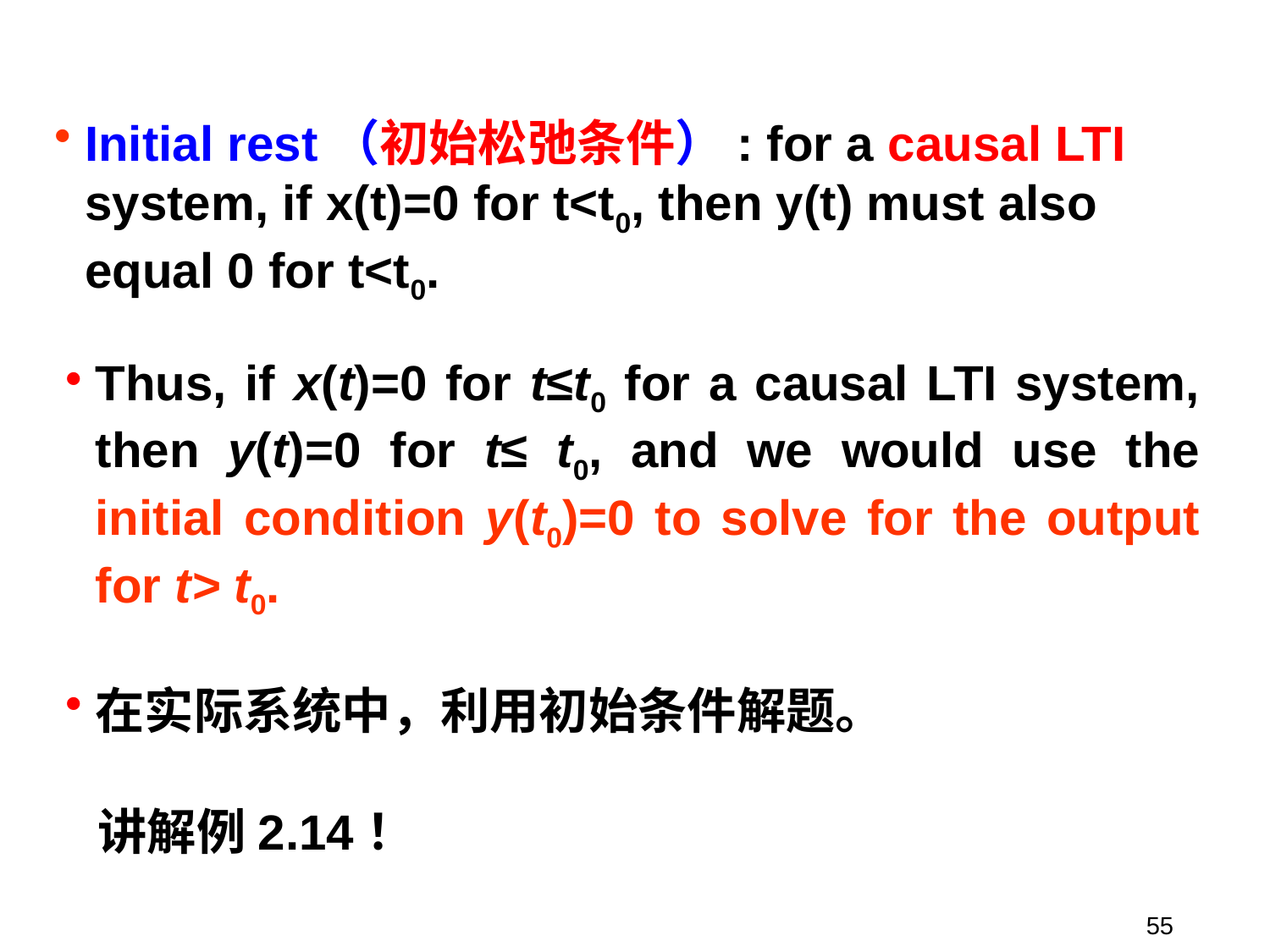

Initial rest（初始松弛条件）: for a causal LTI system, if x(t)=0 for t<t0, then y(t) must also equal 0 for t<t0.

Thus, if x(t)=0 for t≤t0 for a causal LTI system, then y(t)=0 for t≤ t0, and we would use the initial condition y(t0)=0 to solve for the output for t> t0.

在实际系统中，利用初始条件解题。
讲解例2.14！
55
55